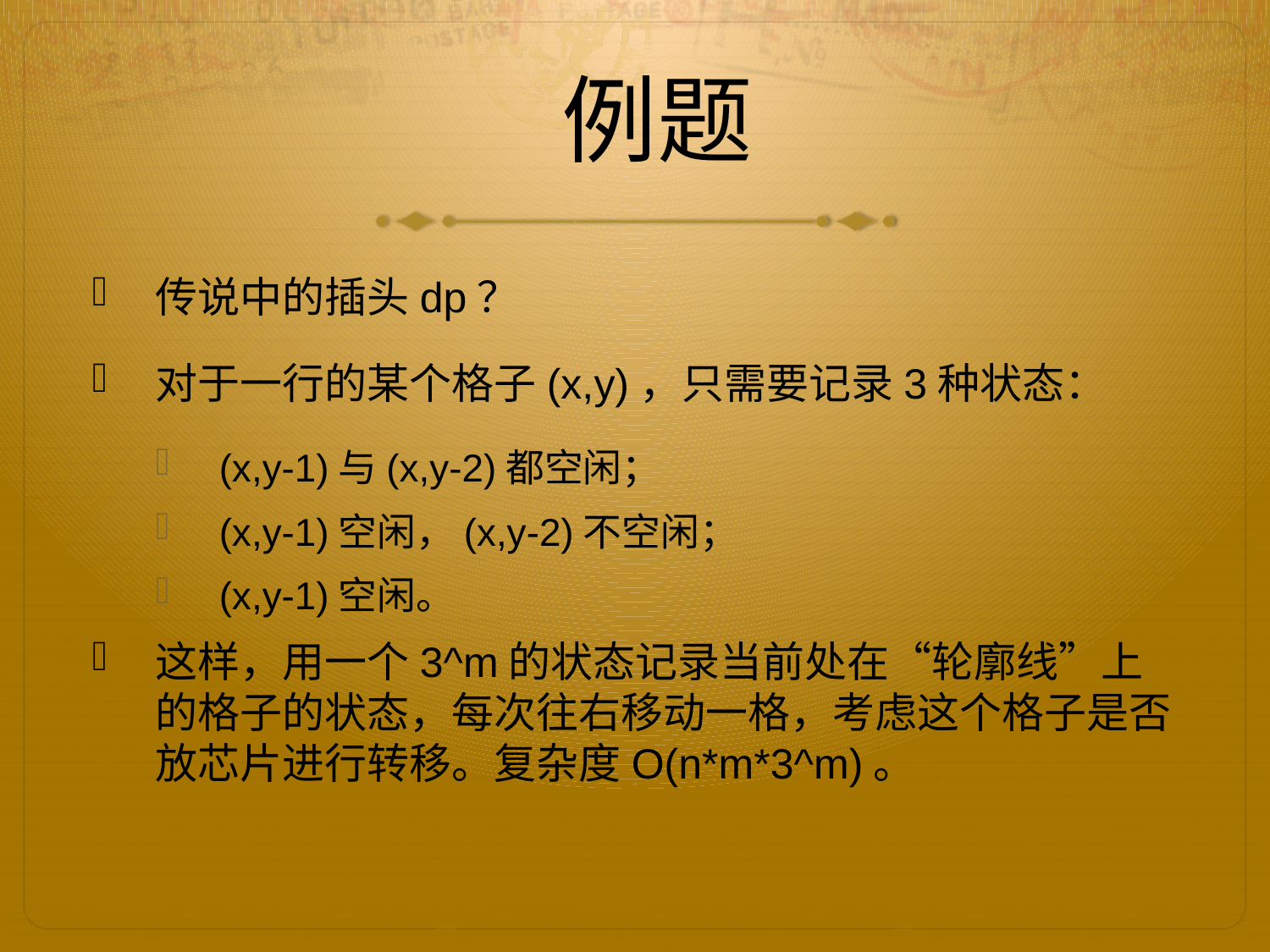

# 例题
传说中的插头dp？
对于一行的某个格子(x,y)，只需要记录3种状态：
(x,y-1)与(x,y-2)都空闲；
(x,y-1)空闲，(x,y-2)不空闲；
(x,y-1)空闲。
这样，用一个3^m的状态记录当前处在“轮廓线”上的格子的状态，每次往右移动一格，考虑这个格子是否放芯片进行转移。复杂度O(n*m*3^m)。